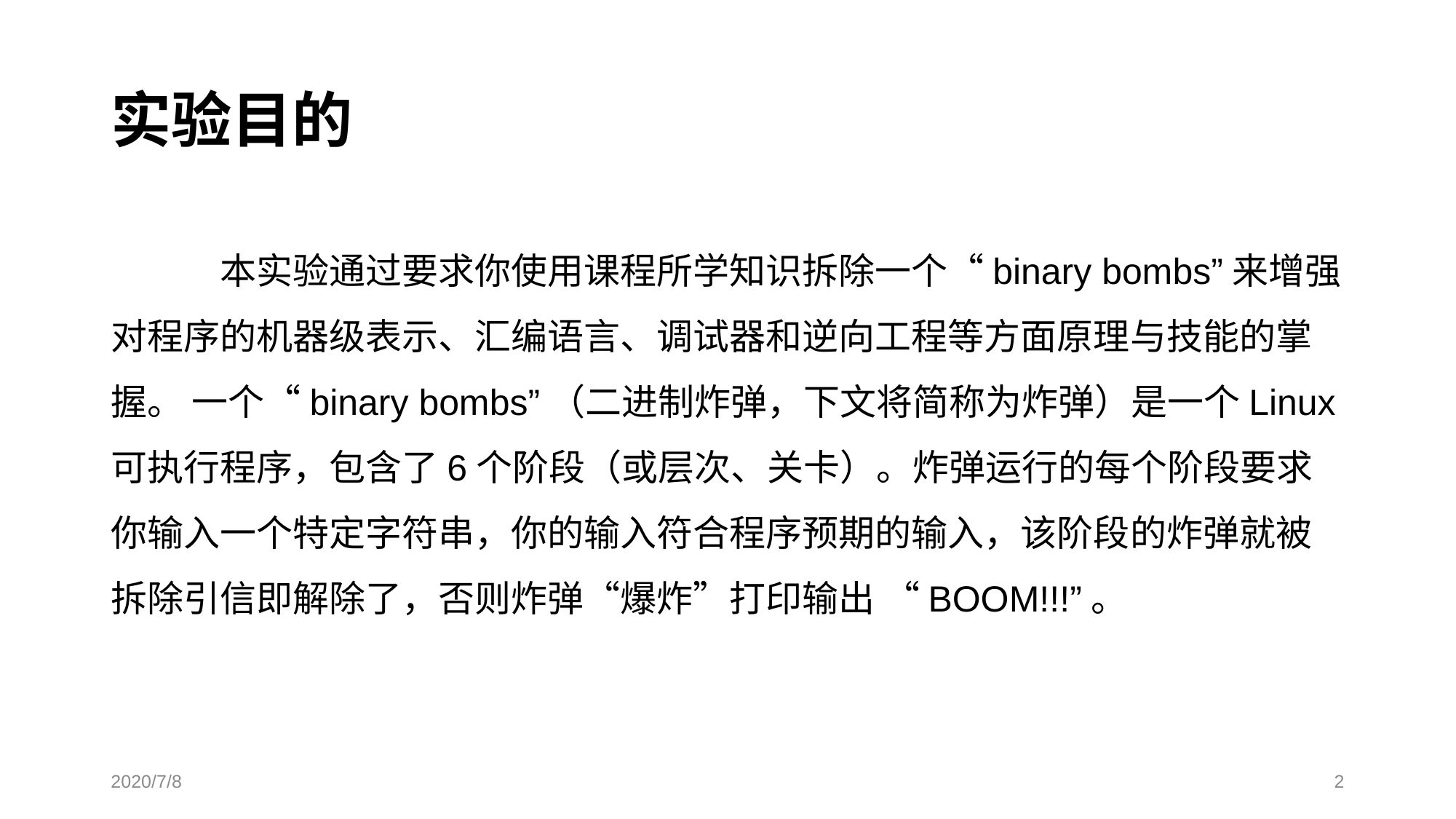

# 实验目的
	本实验通过要求你使用课程所学知识拆除一个“binary bombs”来增强对程序的机器级表示、汇编语言、调试器和逆向工程等方面原理与技能的掌握。 一个“binary bombs”（二进制炸弹，下文将简称为炸弹）是一个Linux可执行程序，包含了6个阶段（或层次、关卡）。炸弹运行的每个阶段要求你输入一个特定字符串，你的输入符合程序预期的输入，该阶段的炸弹就被拆除引信即解除了，否则炸弹“爆炸”打印输出 “BOOM!!!”。
2020/7/8
2